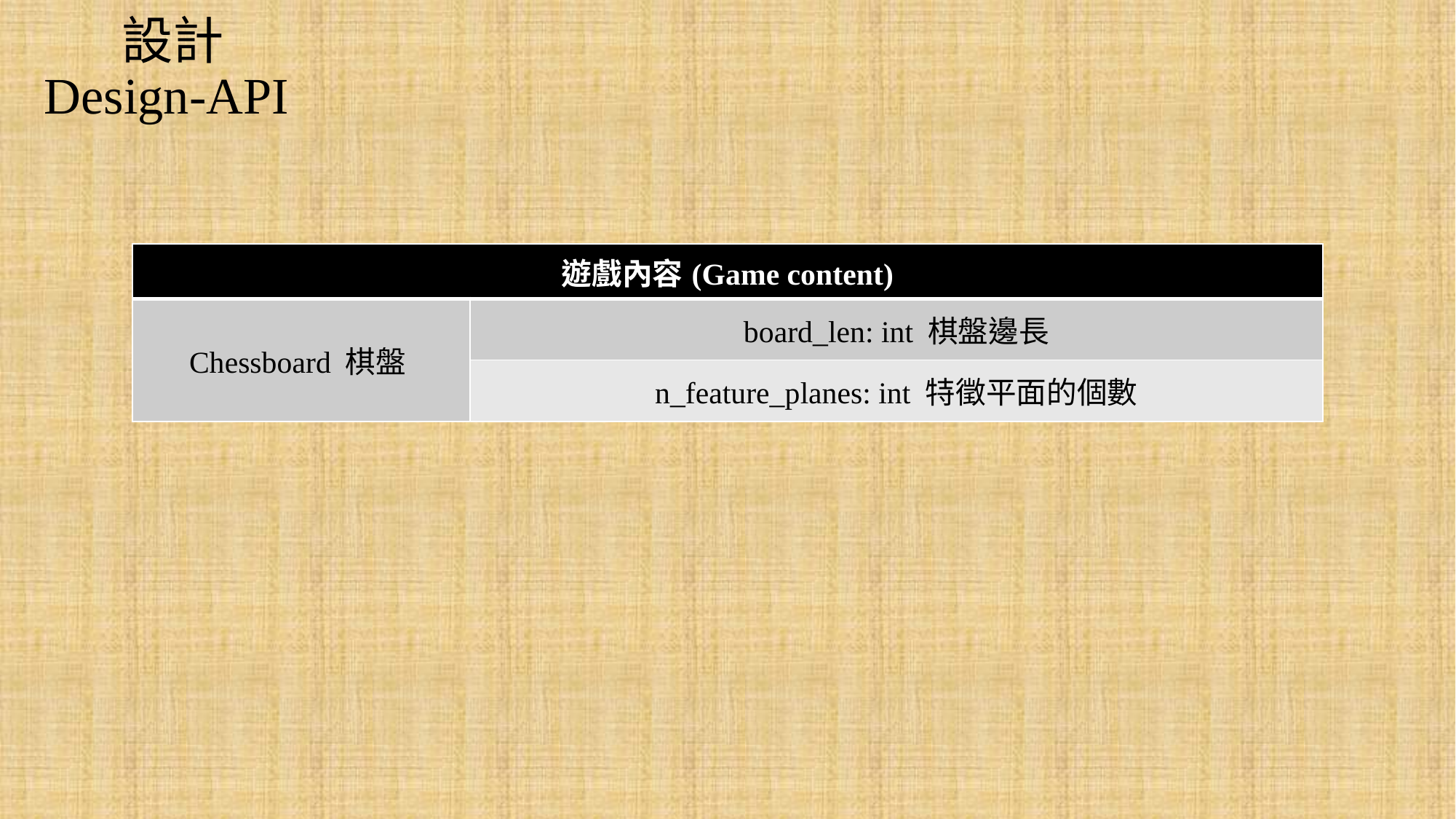

# 設計 Design-API
| 遊戲內容(Game content) |  |
| --- | --- |
| Chessboard 棋盤 | board\_len: int 棋盤邊長 |
|  | n\_feature\_planes: int 特徵平面的個數 |